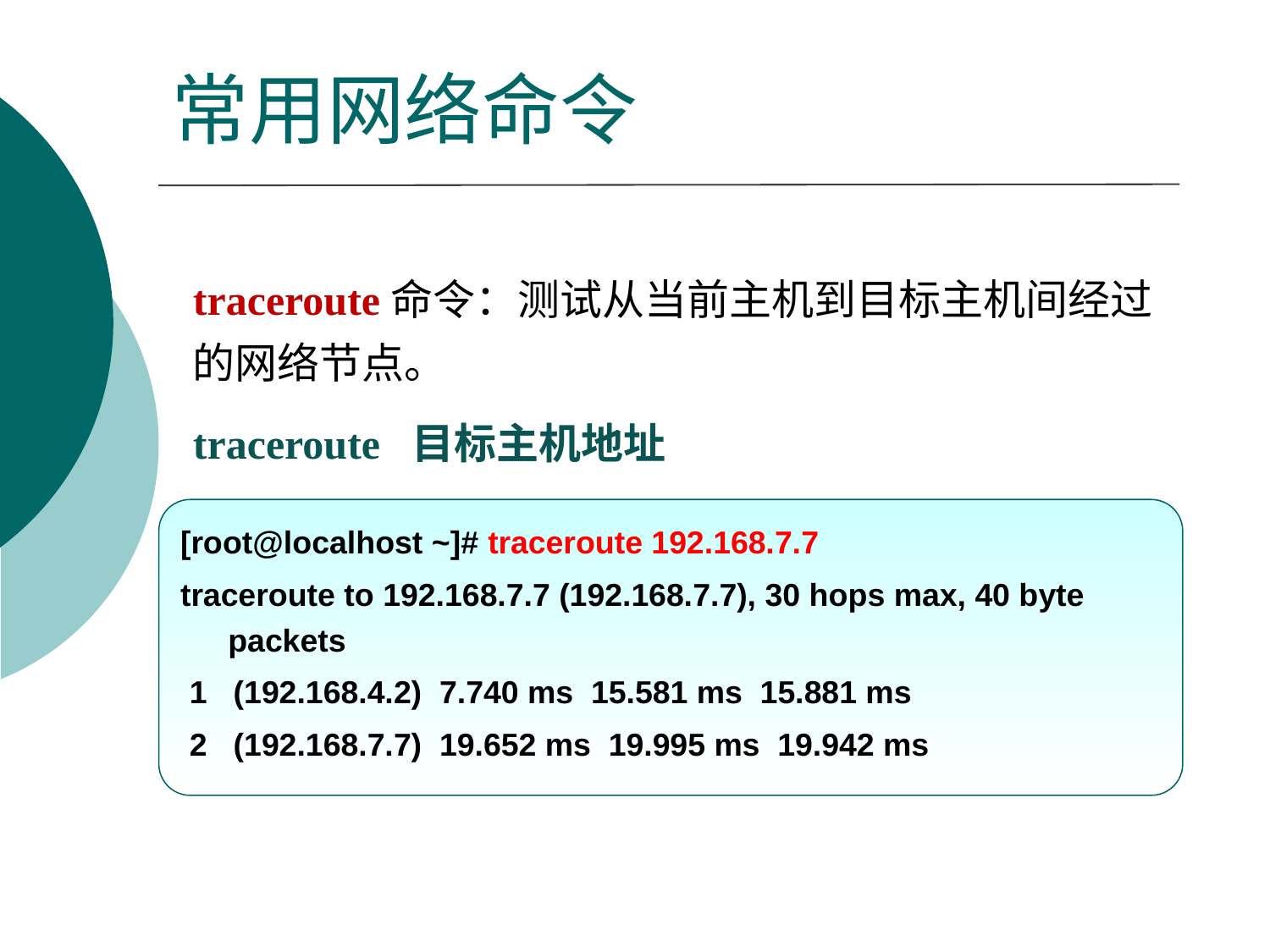

# 常用网络命令
traceroute命令：测试从当前主机到目标主机间经过的网络节点。
traceroute  目标主机地址

[root@localhost ~]# traceroute 192.168.7.7
traceroute to 192.168.7.7 (192.168.7.7), 30 hops max, 40 byte packets
 1   (192.168.4.2)  7.740 ms  15.581 ms  15.881 ms
 2   (192.168.7.7)  19.652 ms  19.995 ms  19.942 ms